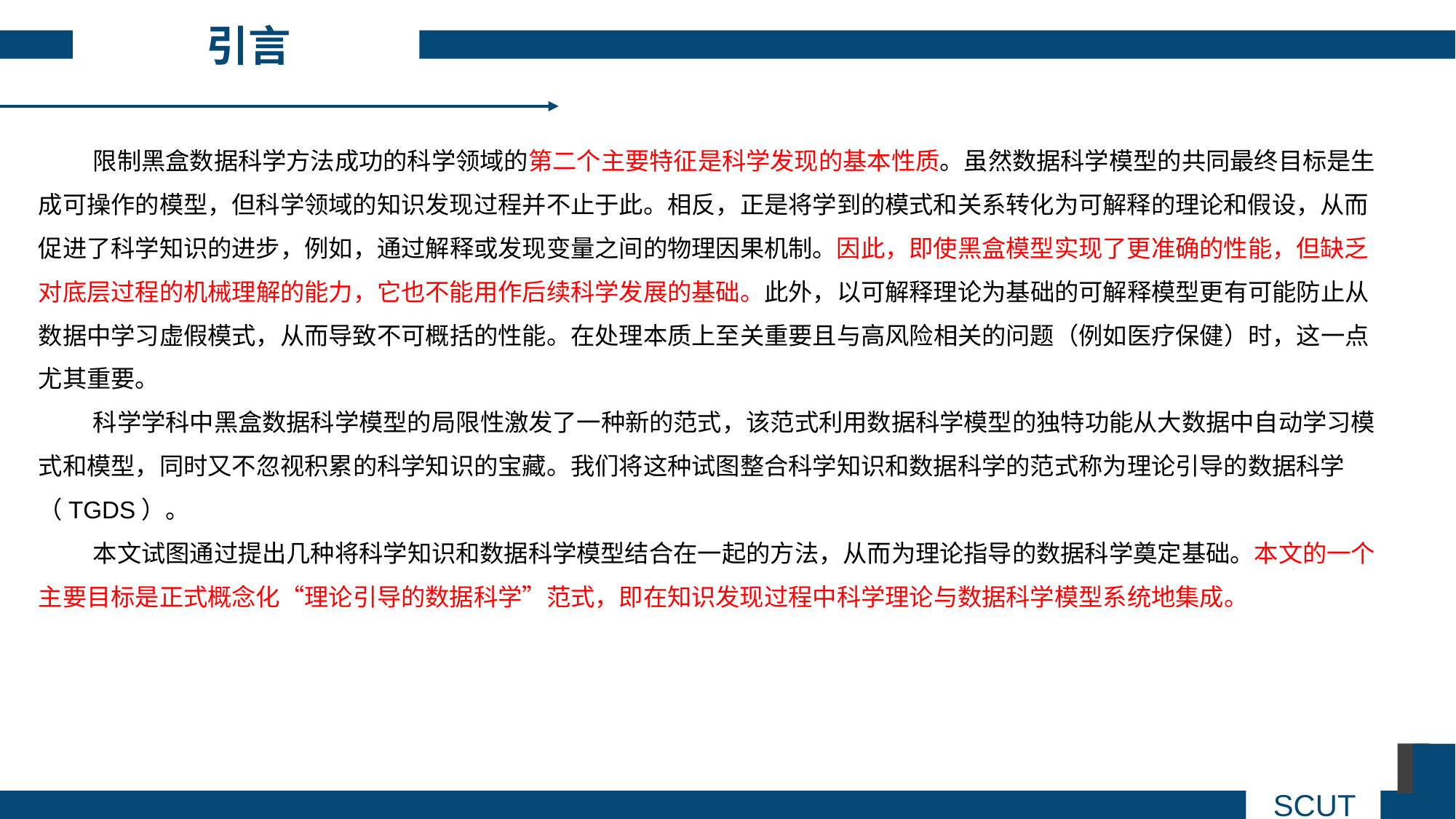

引言

限制黑盒数据科学方法成功的科学领域的第二个主要特征是科学发现的基本性质。虽然数据科学模型的共同最终目标是生成可操作的模型，但科学领域的知识发现过程并不止于此。相反，正是将学到的模式和关系转化为可解释的理论和假设，从而促进了科学知识的进步，例如，通过解释或发现变量之间的物理因果机制。因此，即使黑盒模型实现了更准确的性能，但缺乏对底层过程的机械理解的能力，它也不能用作后续科学发展的基础。此外，以可解释理论为基础的可解释模型更有可能防止从数据中学习虚假模式，从而导致不可概括的性能。在处理本质上至关重要且与高风险相关的问题（例如医疗保健）时，这一点尤其重要。
科学学科中黑盒数据科学模型的局限性激发了一种新的范式，该范式利用数据科学模型的独特功能从大数据中自动学习模式和模型，同时又不忽视积累的科学知识的宝藏。我们将这种试图整合科学知识和数据科学的范式称为理论引导的数据科学（TGDS）。
本文试图通过提出几种将科学知识和数据科学模型结合在一起的方法，从而为理论指导的数据科学奠定基础。本文的一个主要目标是正式概念化“理论引导的数据科学”范式，即在知识发现过程中科学理论与数据科学模型系统地集成。

SCUT